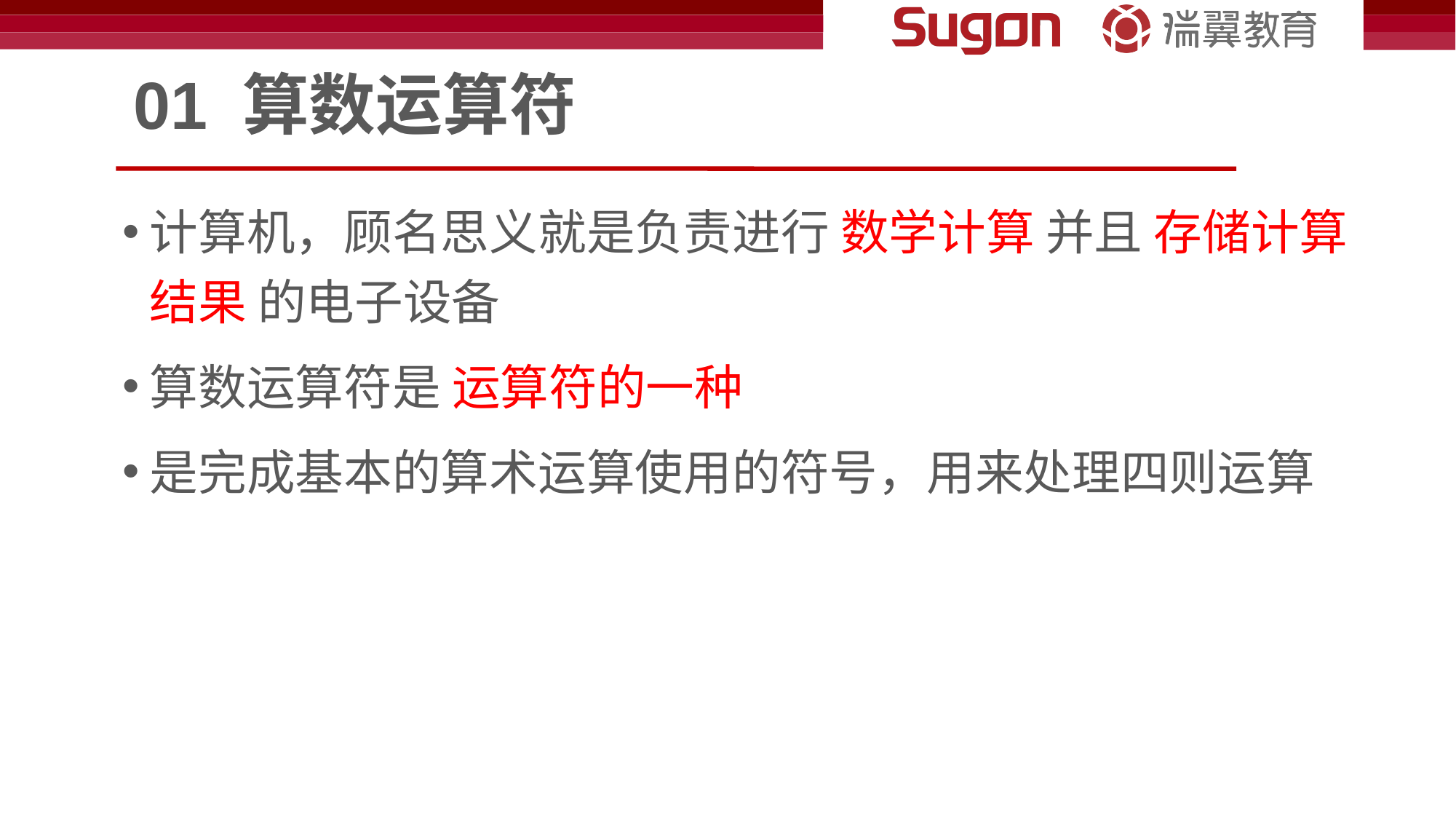

# 01 算数运算符
计算机，顾名思义就是负责进行 数学计算 并且 存储计算结果 的电子设备
算数运算符是 运算符的一种
是完成基本的算术运算使用的符号，用来处理四则运算